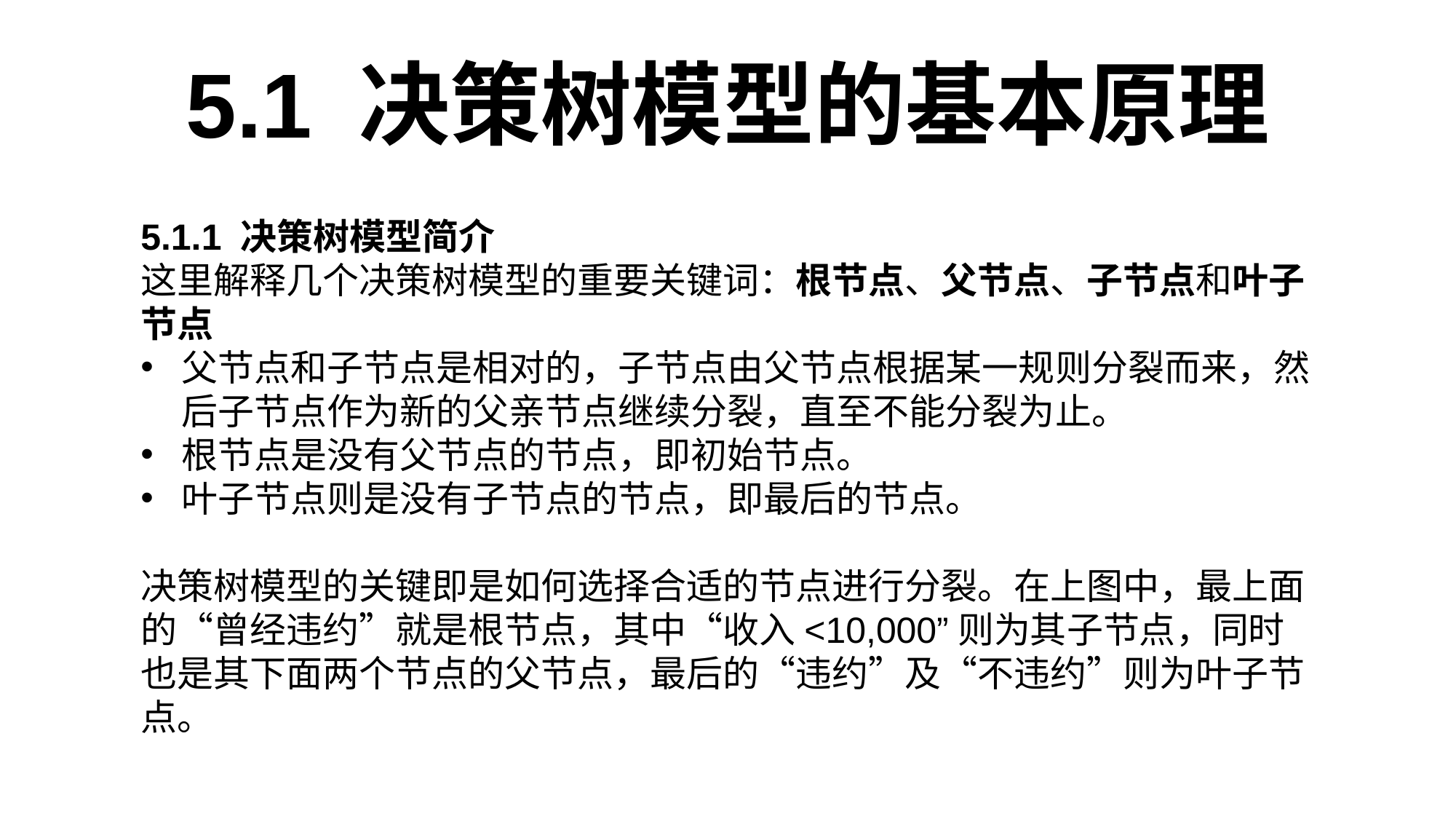

5.1 决策树模型的基本原理
5.1.1 决策树模型简介
这里解释几个决策树模型的重要关键词：根节点、父节点、子节点和叶子节点
父节点和子节点是相对的，子节点由父节点根据某一规则分裂而来，然后子节点作为新的父亲节点继续分裂，直至不能分裂为止。
根节点是没有父节点的节点，即初始节点。
叶子节点则是没有子节点的节点，即最后的节点。

决策树模型的关键即是如何选择合适的节点进行分裂。在上图中，最上面的“曾经违约”就是根节点，其中“收入<10,000”则为其子节点，同时也是其下面两个节点的父节点，最后的“违约”及“不违约”则为叶子节点。